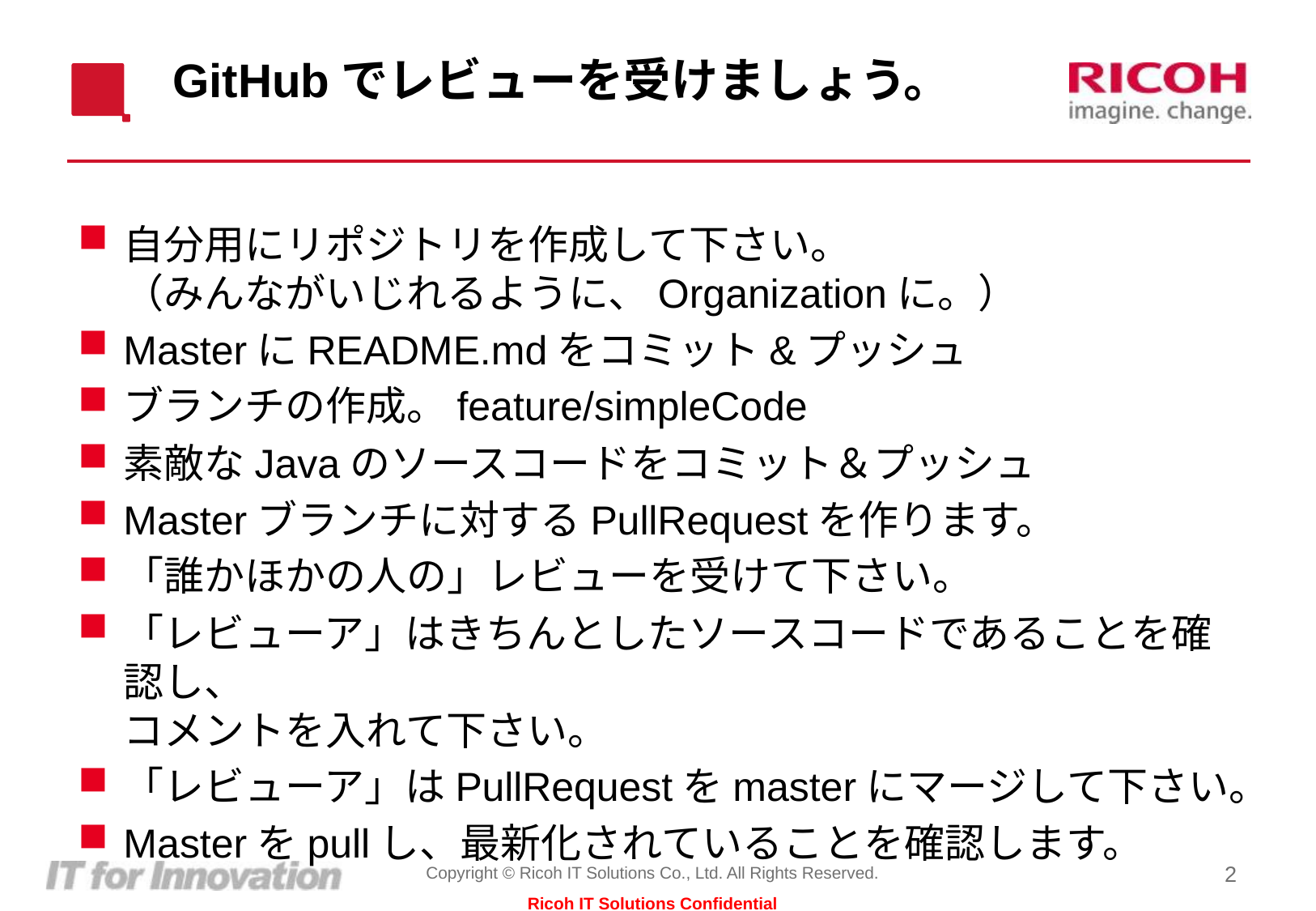

# GitHubでレビューを受けましょう。
自分用にリポジトリを作成して下さい。
（みんながいじれるように、Organizationに。）
MasterにREADME.mdをコミット&プッシュ
ブランチの作成。feature/simpleCode
素敵なJavaのソースコードをコミット＆プッシュ
Masterブランチに対するPullRequestを作ります。
「誰かほかの人の」レビューを受けて下さい。
「レビューア」はきちんとしたソースコードであることを確認し、
コメントを入れて下さい。
「レビューア」はPullRequestをmasterにマージして下さい。
Masterをpullし、最新化されていることを確認します。

2